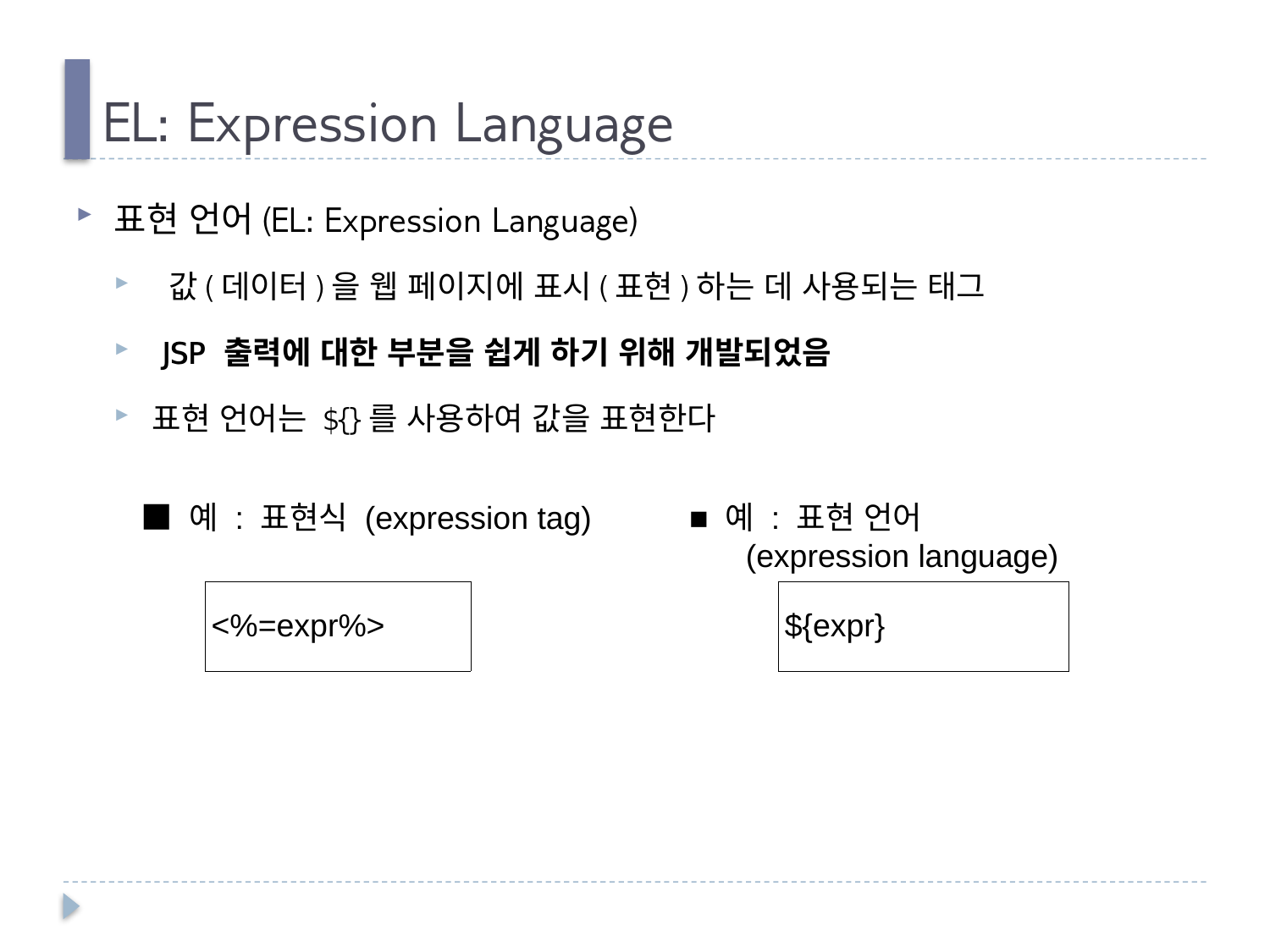

# EL: Expression Language
표현 언어(EL: Expression Language)
 값(데이터)을 웹 페이지에 표시(표현)하는 데 사용되는 태그
 JSP 출력에 대한 부분을 쉽게 하기 위해 개발되었음
표현 언어는 ${}를 사용하여 값을 표현한다

■ 예 : 표현식 (expression tag)           ■ 예 : 표현 언어
                                                                    (expression language)
| <%=expr%> |
| --- |
| ${expr} |
| --- |